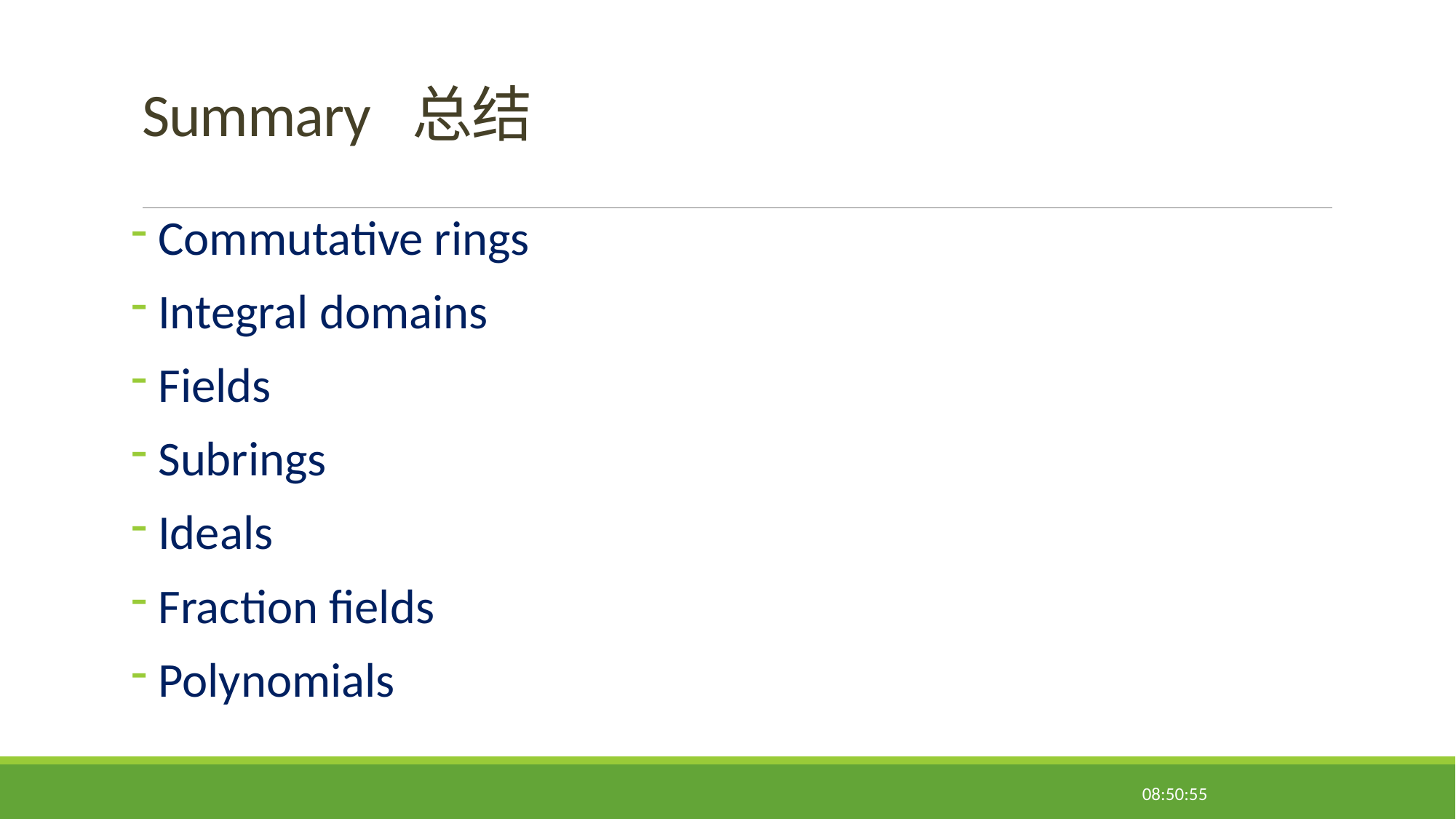

# Summary  总结
 Commutative rings
 Integral domains
 Fields
 Subrings
 Ideals
 Fraction fields
 Polynomials

08:50:55